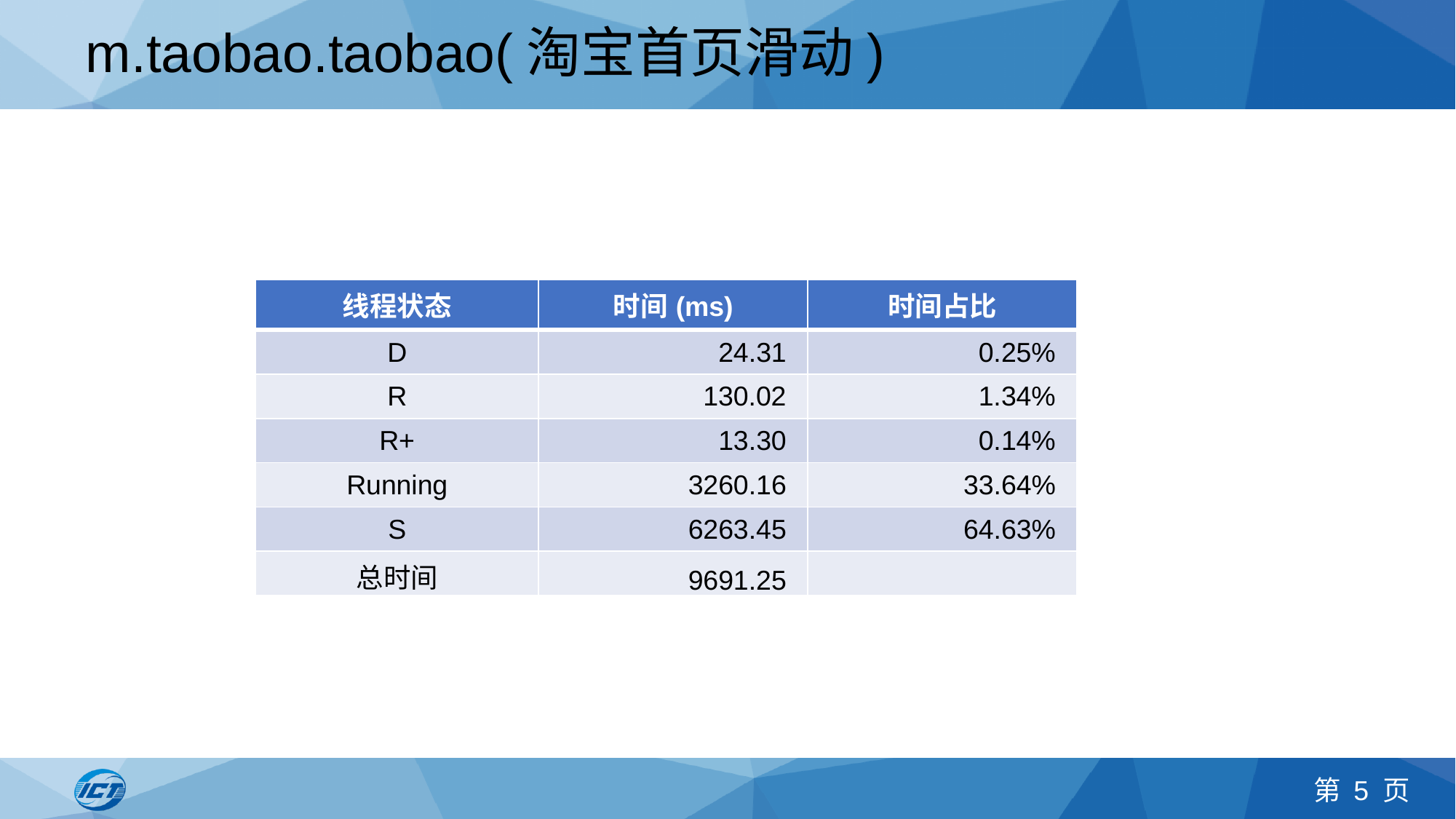

# m.taobao.taobao(淘宝首页滑动)
| 线程状态 | 时间(ms) | 时间占比 |
| --- | --- | --- |
| D | 24.31 | 0.25% |
| R | 130.02 | 1.34% |
| R+ | 13.30 | 0.14% |
| Running | 3260.16 | 33.64% |
| S | 6263.45 | 64.63% |
| 总时间 | 9691.25 |  |
第 5 页